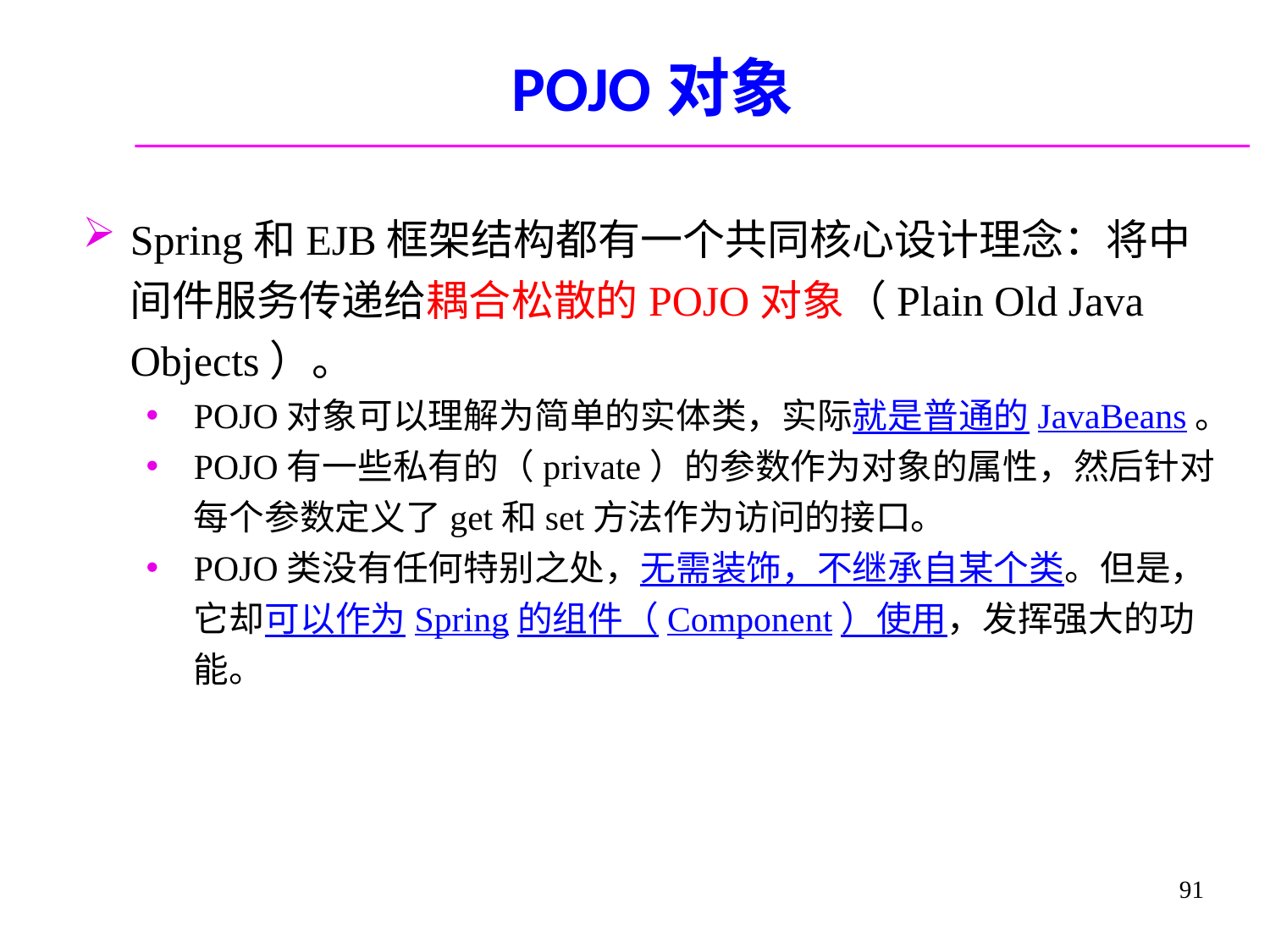

# POJO对象
Spring和EJB框架结构都有一个共同核心设计理念：将中间件服务传递给耦合松散的POJO对象（Plain Old Java Objects）。
POJO对象可以理解为简单的实体类，实际就是普通的JavaBeans。
POJO有一些私有的（private）的参数作为对象的属性，然后针对每个参数定义了get和set方法作为访问的接口。
POJO类没有任何特别之处，无需装饰，不继承自某个类。但是，它却可以作为Spring的组件（Component）使用，发挥强大的功能。
91